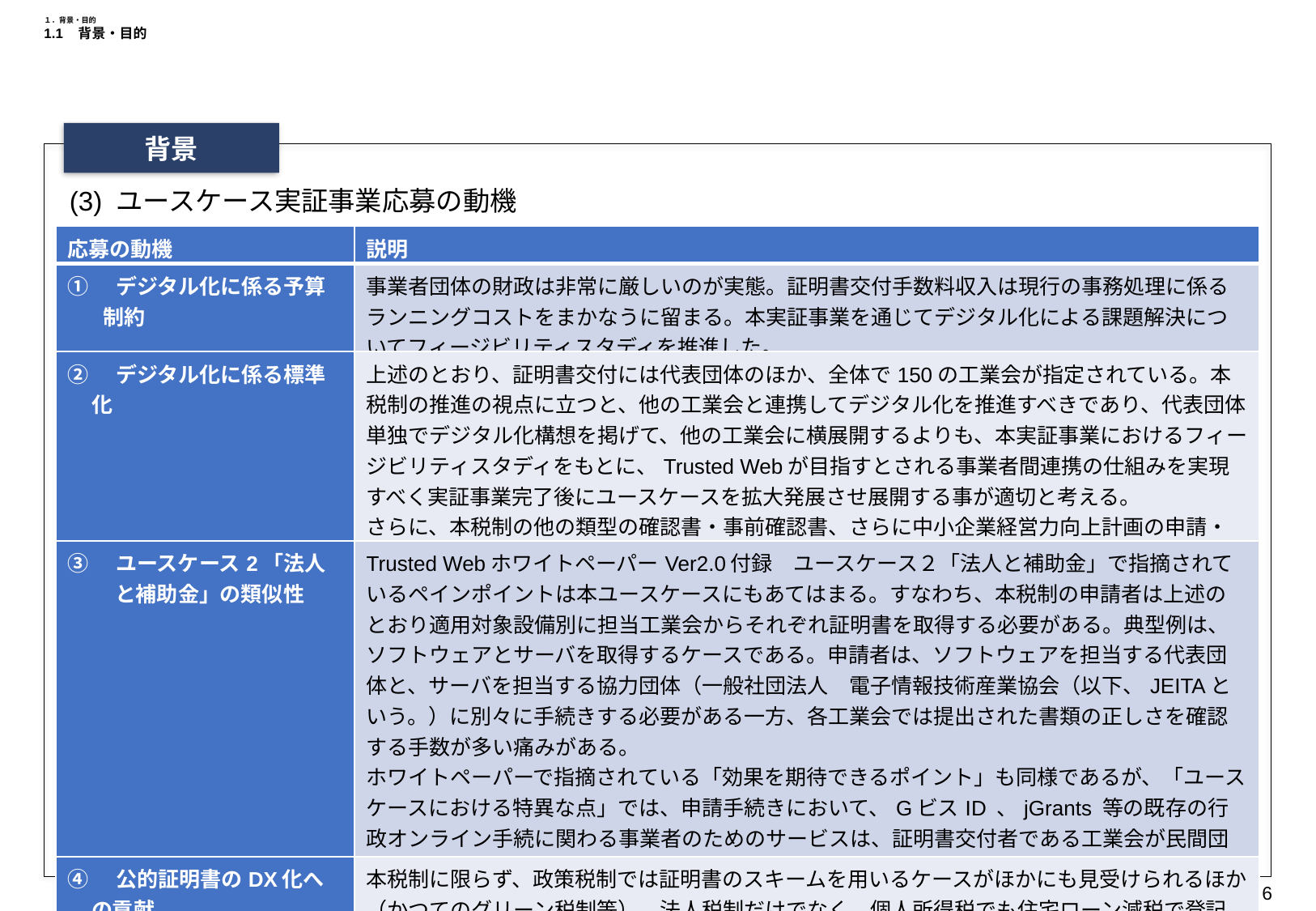

# １．背景・目的 1.1　背景・目的
背景

(3) ユースケース実証事業応募の動機

| 応募の動機 | 説明 |
| --- | --- |
| ①　デジタル化に係る予算制約 | 事業者団体の財政は非常に厳しいのが実態。証明書交付手数料収入は現行の事務処理に係るランニングコストをまかなうに留まる。本実証事業を通じてデジタル化による課題解決についてフィージビリティスタディを推進した。 |
| ②　デジタル化に係る標準化 | 上述のとおり、証明書交付には代表団体のほか、全体で150の工業会が指定されている。本税制の推進の視点に立つと、他の工業会と連携してデジタル化を推進すべきであり、代表団体単独でデジタル化構想を掲げて、他の工業会に横展開するよりも、本実証事業におけるフィージビリティスタディをもとに、Trusted Webが目指すとされる事業者間連携の仕組みを実現すべく実証事業完了後にユースケースを拡大発展させ展開する事が適切と考える。 さらに、本税制の他の類型の確認書・事前確認書、さらに中小企業経営力向上計画の申請・認定書に係る交付スキームにも本ユースケースの成果を参考にできるのではないかと考える。 |
| ③　ユースケース2「法人と補助金」の類似性 | Trusted WebホワイトペーパーVer2.0付録　ユースケース２「法人と補助金」で指摘されているペインポイントは本ユースケースにもあてはまる。すなわち、本税制の申請者は上述のとおり適用対象設備別に担当工業会からそれぞれ証明書を取得する必要がある。典型例は、ソフトウェアとサーバを取得するケースである。申請者は、ソフトウェアを担当する代表団体と、サーバを担当する協力団体（一般社団法人　電子情報技術産業協会（以下、JEITAという。）に別々に手続きする必要がある一方、各工業会では提出された書類の正しさを確認する手数が多い痛みがある。 ホワイトペーパーで指摘されている「効果を期待できるポイント」も同様であるが、「ユースケースにおける特異な点」では、申請手続きにおいて、GビスID 、jGrants 等の既存の行政オンライン手続に関わる事業者のためのサービスは、証明書交付者である工業会が民間団体である事から工業会証明書は行政文書の適用対象外扱いの為、サービス利用できないのが実態である。 |
| ④　公的証明書のDX化への貢献 | 本税制に限らず、政策税制では証明書のスキームを用いるケースがほかにも見受けられるほか（かつてのグリーン税制等）、法人税制だけでなく、個人所得税でも住宅ローン減税で登記事項証明書や融資額残高証明書が必要となっている。本実証事業の先には行政事務に係る証明書のデジタル化により、国税庁が推進するeTaxにおける政策税制のデジタル化にも貢献できるのではないかと考える。 |